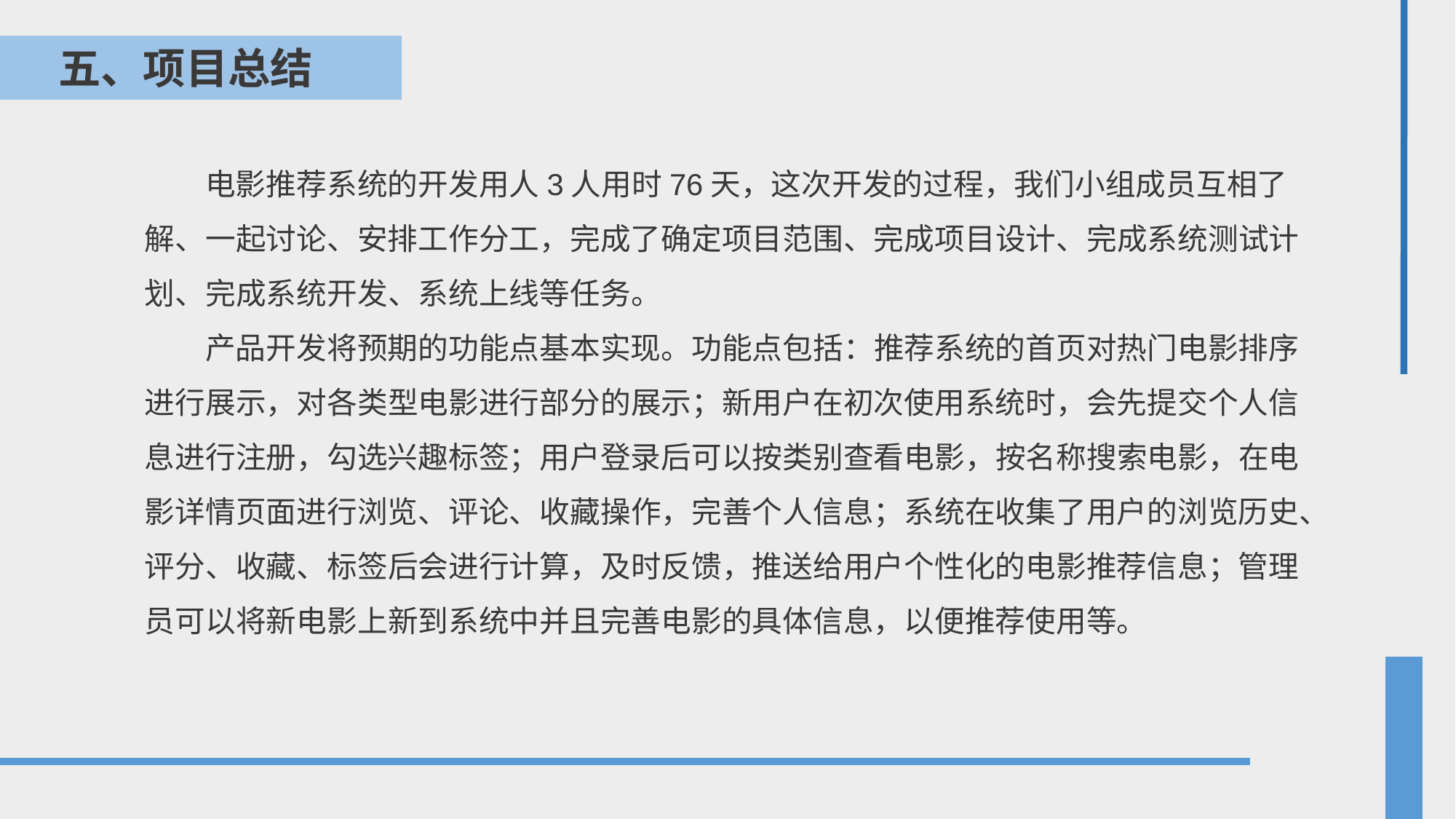

五、项目总结
电影推荐系统的开发用人3人用时76天，这次开发的过程，我们小组成员互相了解、一起讨论、安排工作分工，完成了确定项目范围、完成项目设计、完成系统测试计划、完成系统开发、系统上线等任务。
产品开发将预期的功能点基本实现。功能点包括：推荐系统的首页对热门电影排序进行展示，对各类型电影进行部分的展示；新用户在初次使用系统时，会先提交个人信息进行注册，勾选兴趣标签；用户登录后可以按类别查看电影，按名称搜索电影，在电影详情页面进行浏览、评论、收藏操作，完善个人信息；系统在收集了用户的浏览历史、评分、收藏、标签后会进行计算，及时反馈，推送给用户个性化的电影推荐信息；管理员可以将新电影上新到系统中并且完善电影的具体信息，以便推荐使用等。